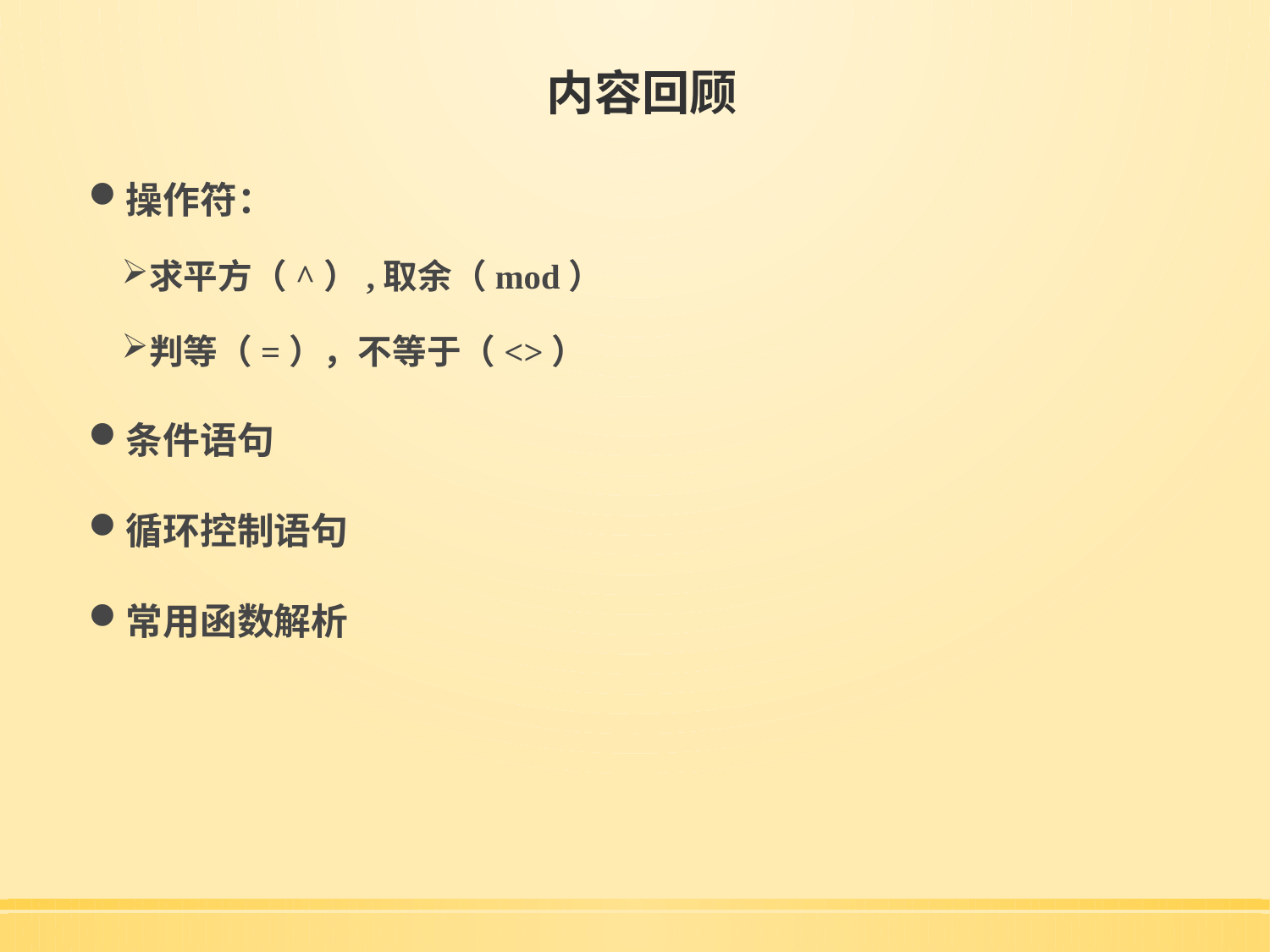

# 内容回顾
操作符：
求平方（^）,取余（mod）
判等（=），不等于（<>）
条件语句
循环控制语句
常用函数解析